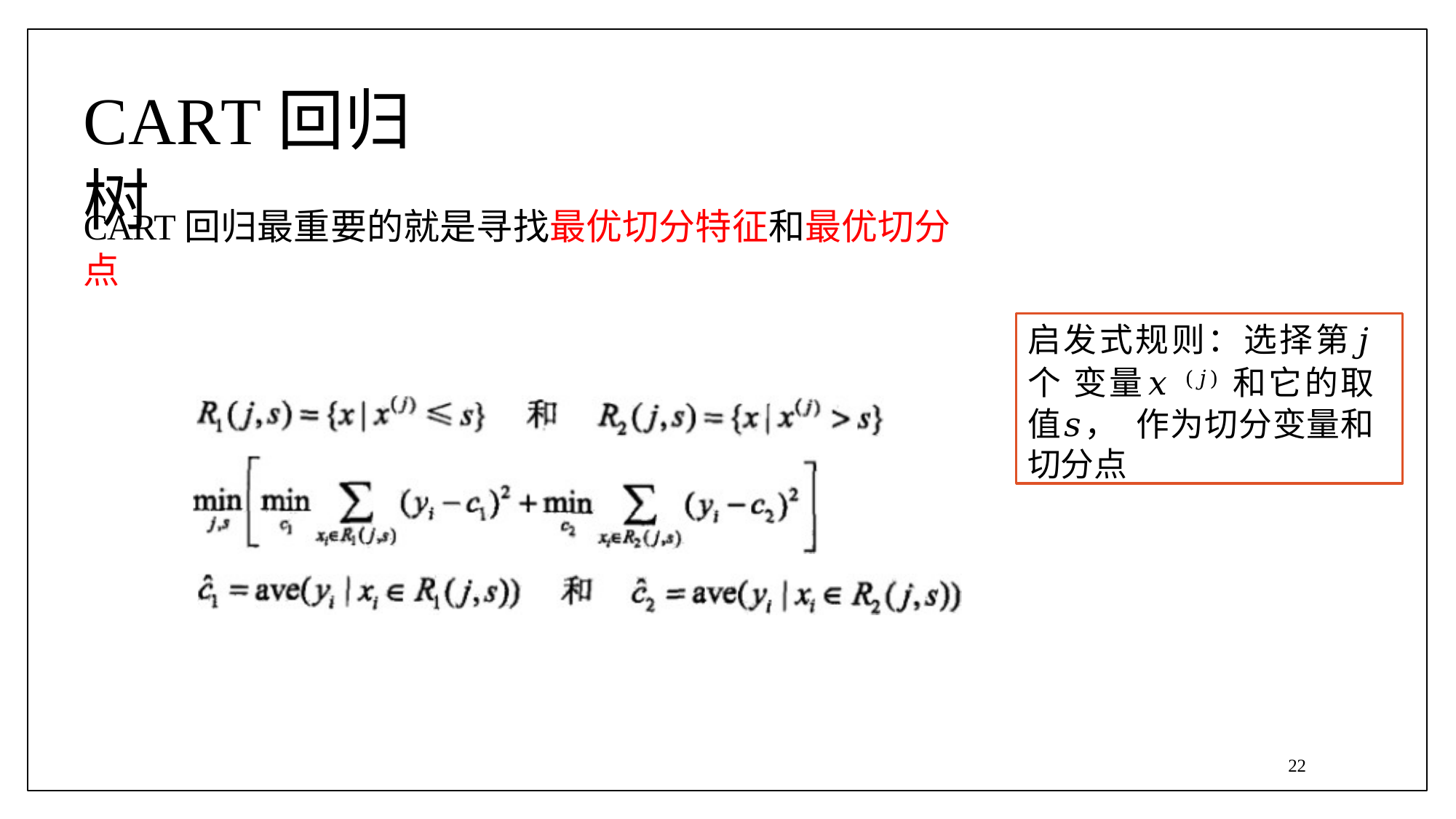

# CART回归树
CART回归最重要的就是寻找最优切分特征和最优切分点
启发式规则：选择第𝑗个 变量𝑥(𝑗)和它的取值𝑠，  作为切分变量和切分点

22